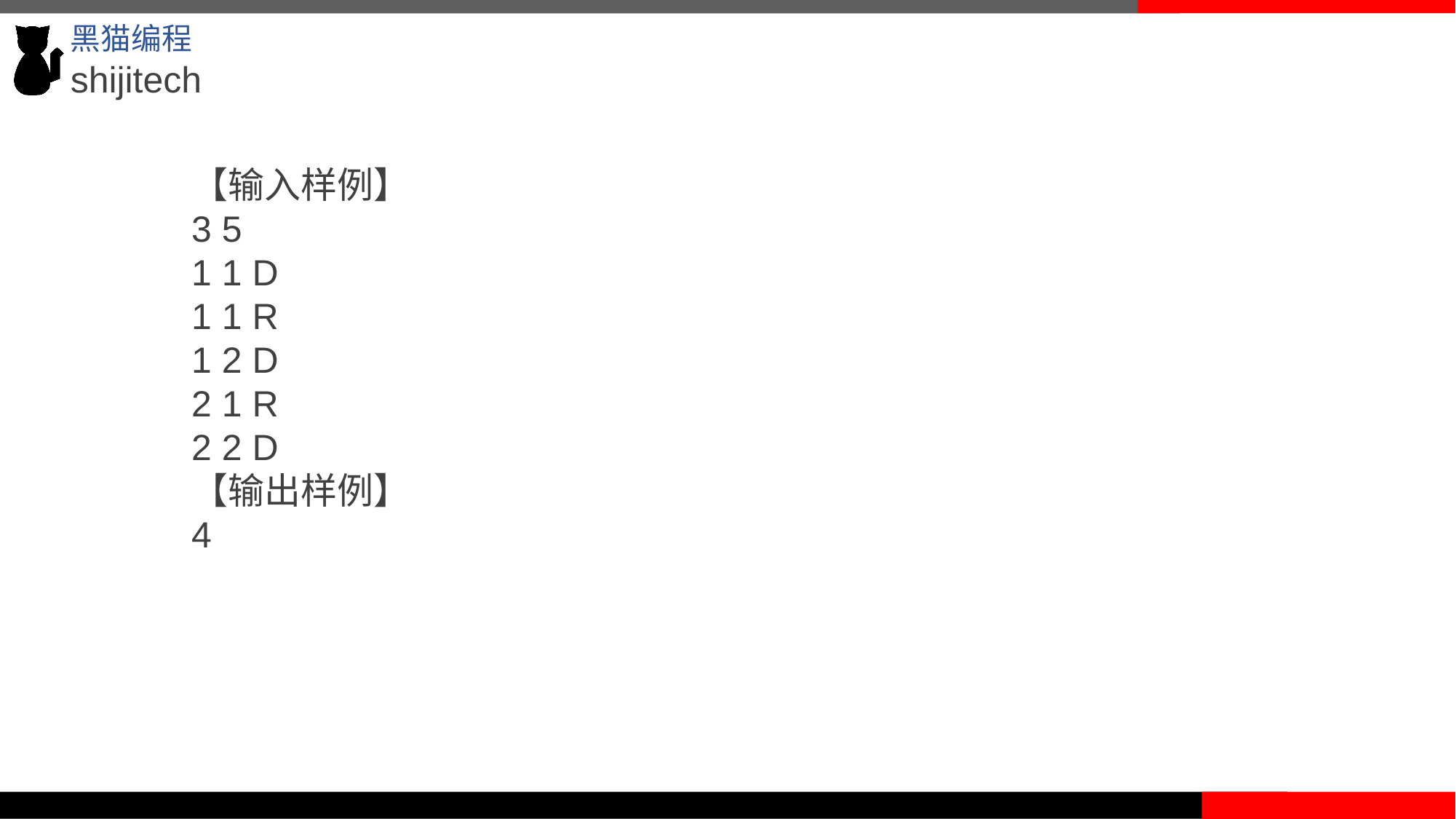

【输入样例】
3 5
1 1 D
1 1 R
1 2 D
2 1 R
2 2 D
【输出样例】
4